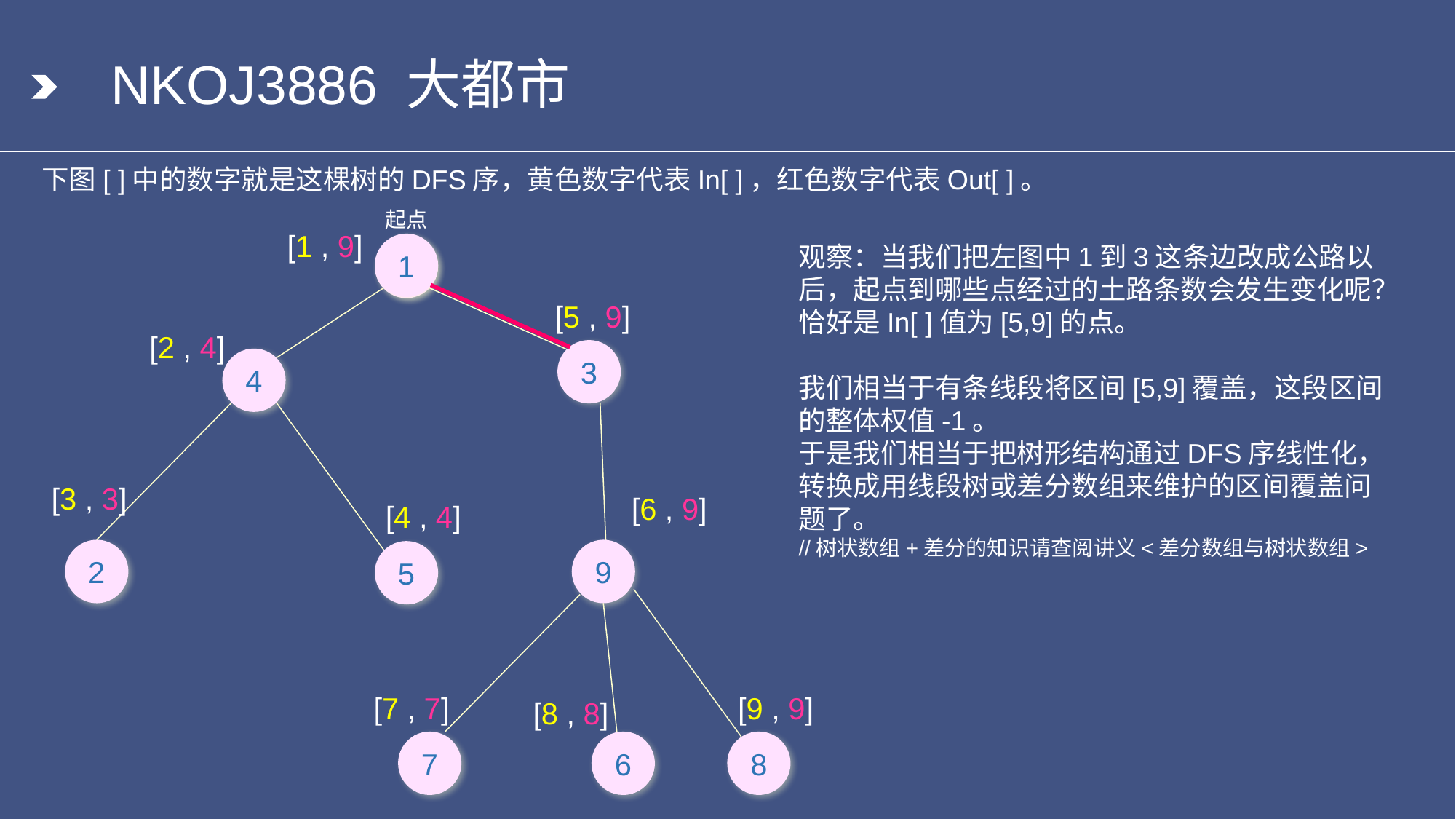

# NKOJ3886 大都市
下图[ ]中的数字就是这棵树的DFS序，黄色数字代表In[ ]，红色数字代表Out[ ]。
起点
[1 , 9]
1
A
[5 , 9]
[2 , 4]
3
4
[3 , 3]
[6 , 9]
[4 , 4]
2
9
5
[7 , 7]
[9 , 9]
[8 , 8]
7
6
8
观察：当我们把左图中1到3这条边改成公路以后，起点到哪些点经过的土路条数会发生变化呢？
恰好是In[ ]值为[5,9]的点。

我们相当于有条线段将区间[5,9]覆盖，这段区间的整体权值-1。
于是我们相当于把树形结构通过DFS序线性化，转换成用线段树或差分数组来维护的区间覆盖问题了。
//树状数组+差分的知识请查阅讲义<差分数组与树状数组>